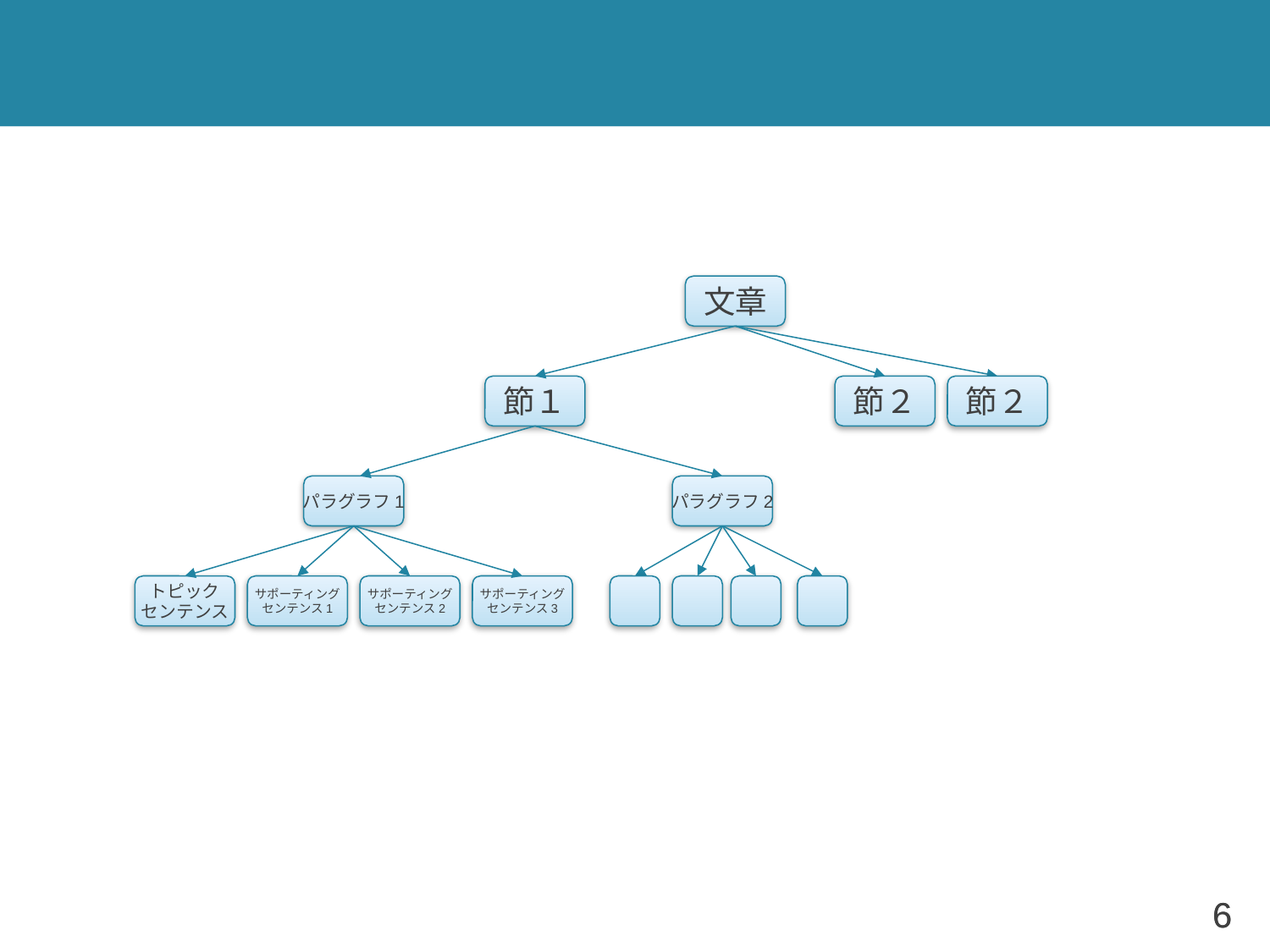

#
文章
節１
節２
節２
パラグラフ1
パラグラフ2
トピック
センテンス
サポーティング
センテンス1
サポーティング
センテンス2
サポーティング
センテンス3